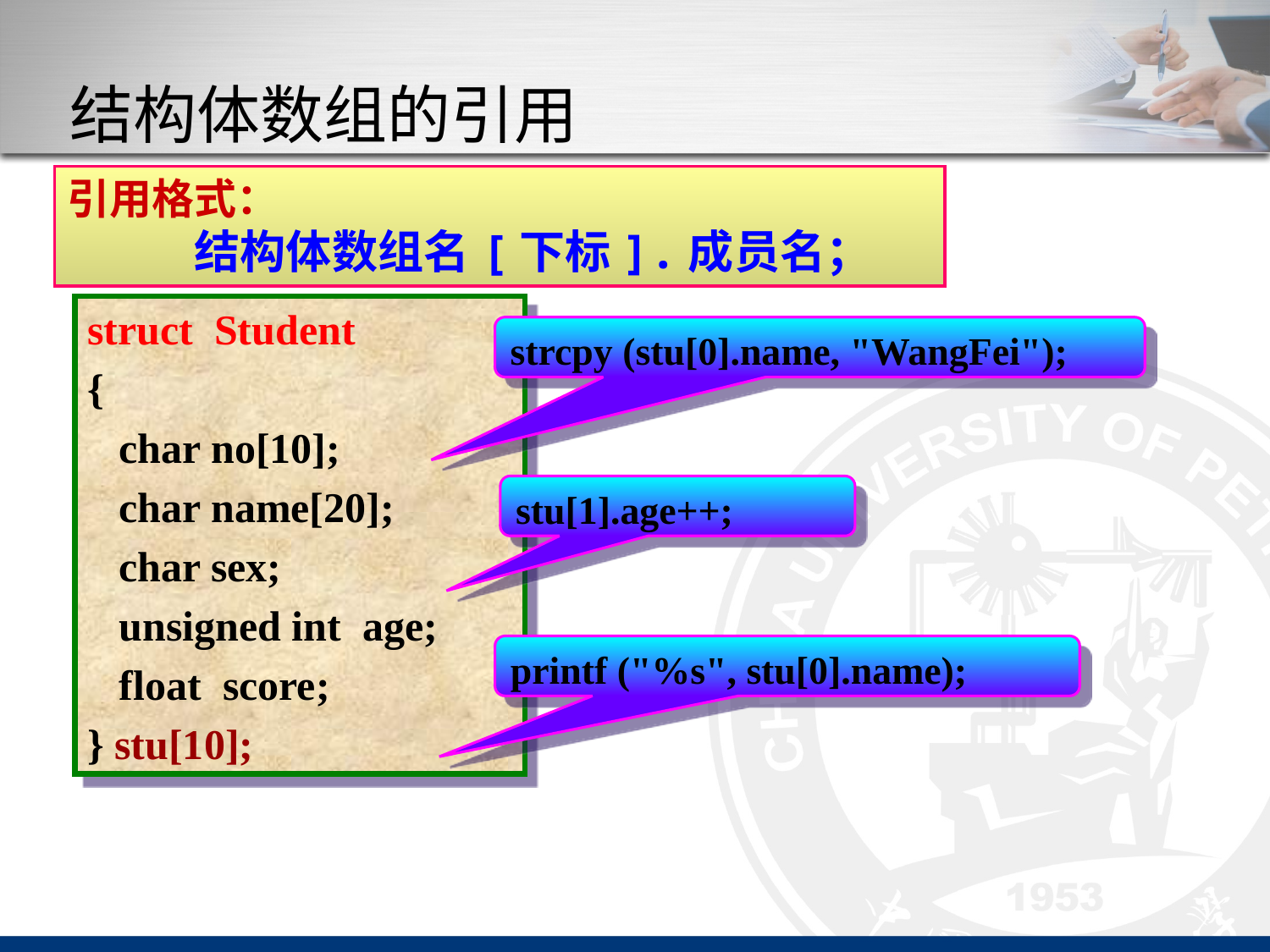

# 结构体数组的引用
引用格式：
	结构体数组名[下标].成员名；
struct  Student
{
   char no[10];
   char name[20];
   char sex;
   unsigned int  age;
   float  score;
} stu[10];
strcpy (stu[0].name, "WangFei");
stu[1].age++;
printf ("%s", stu[0].name);